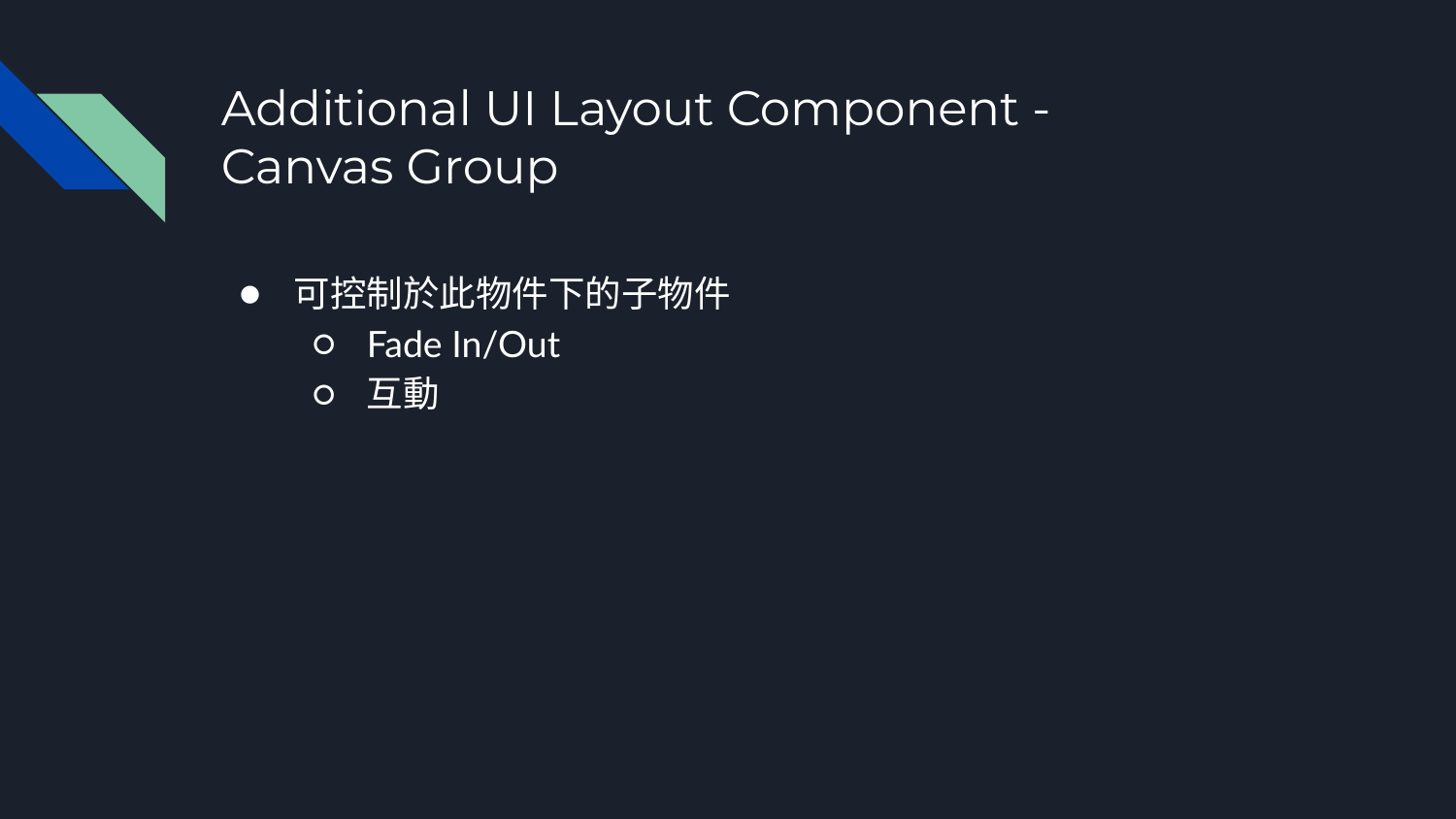

# Additional UI Layout Component -
Canvas Group
可控制於此物件下的子物件
Fade In/Out
互動